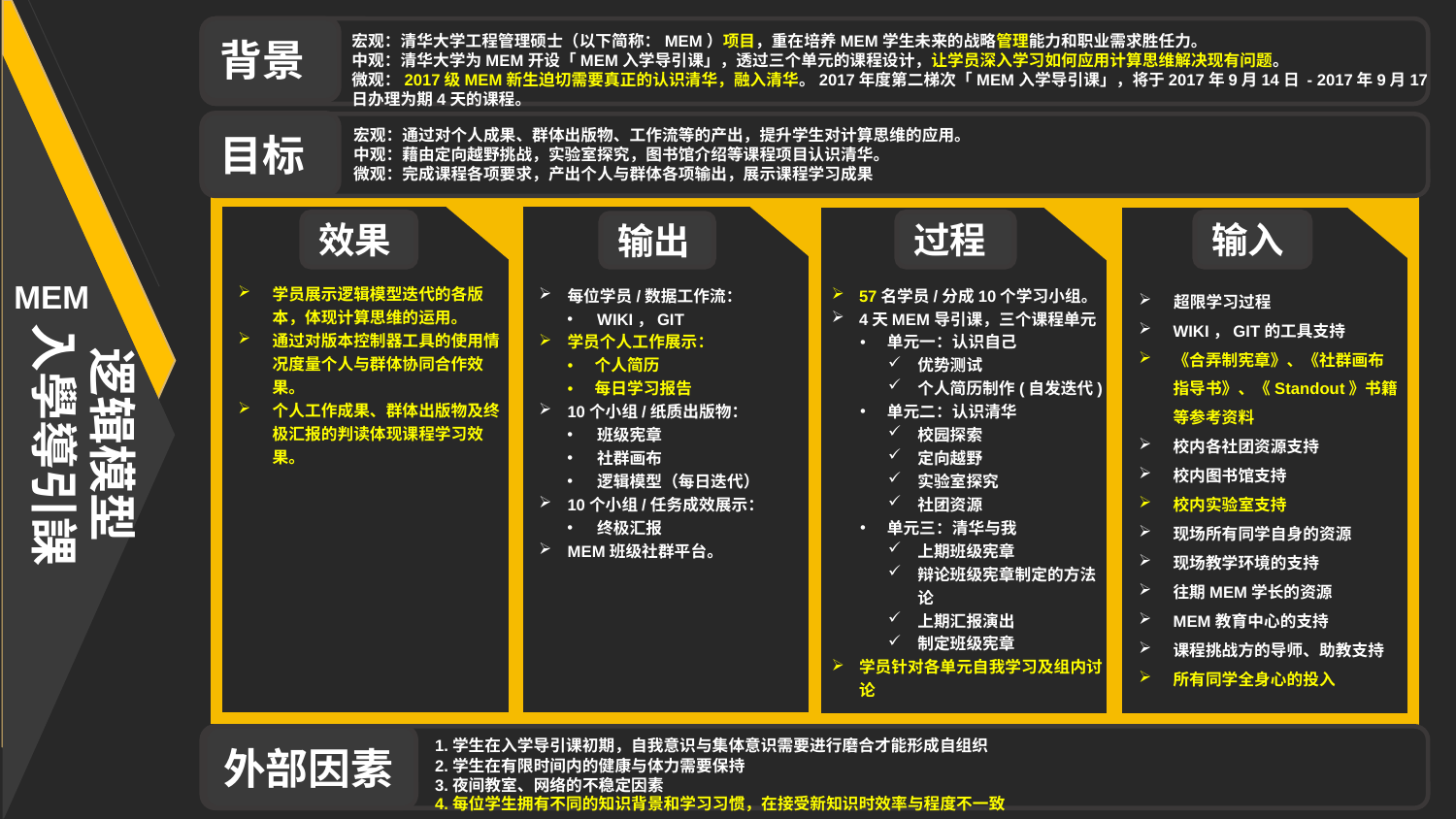

背景
目标

外部因素
宏观：清华大学工程管理硕士（以下简称：MEM）项目，重在培养MEM学生未来的战略管理能力和职业需求胜任力。
中观：清华大学为MEM开设「MEM入学导引课」，透过三个单元的课程设计，让学员深入学习如何应用计算思维解决现有问题。
微观：2017级MEM新生迫切需要真正的认识清华，融入清华。2017年度第二梯次「MEM入学导引课」，将于2017年9月14日 - 2017年9月17日办理为期4天的课程。
宏观：通过对个人成果、群体出版物、工作流等的产出，提升学生对计算思维的应用。
中观：藉由定向越野挑战，实验室探究，图书馆介绍等课程项目认识清华。
微观：完成课程各项要求，产出个人与群体各项输出，展示课程学习成果
逻辑模型
入學導引課
效果
过程
输入
输出
MEM
学员展示逻辑模型迭代的各版本，体现计算思维的运用。
通过对版本控制器工具的使用情况度量个人与群体协同合作效果。
个人工作成果、群体出版物及终极汇报的判读体现课程学习效果。
 超限学习过程
WIKI，GIT的工具支持
《合弄制宪章》、《社群画布指导书》、《Standout》书籍等参考资料
校内各社团资源支持
校内图书馆支持
校内实验室支持
现场所有同学自身的资源
现场教学环境的支持
往期MEM学长的资源
MEM教育中心的支持
课程挑战方的导师、助教支持
所有同学全身心的投入

每位学员/数据工作流：
WIKI，GIT
学员个人工作展示：
个人简历
每日学习报告
10个小组/纸质出版物：
班级宪章
社群画布
逻辑模型（每日迭代）
10个小组/任务成效展示：
终极汇报
MEM班级社群平台。
57名学员/分成10个学习小组。
4天MEM导引课，三个课程单元
单元一：认识自己
优势测试
个人简历制作(自发迭代)
单元二：认识清华
校园探索
定向越野
实验室探究
社团资源
单元三：清华与我
上期班级宪章
辩论班级宪章制定的方法论
上期汇报演出
制定班级宪章
学员针对各单元自我学习及组内讨论
 1.学生在入学导引课初期，自我意识与集体意识需要进行磨合才能形成自组织
 2.学生在有限时间内的健康与体力需要保持
 3.夜间教室、网络的不稳定因素
 4.每位学生拥有不同的知识背景和学习习惯，在接受新知识时效率与程度不一致